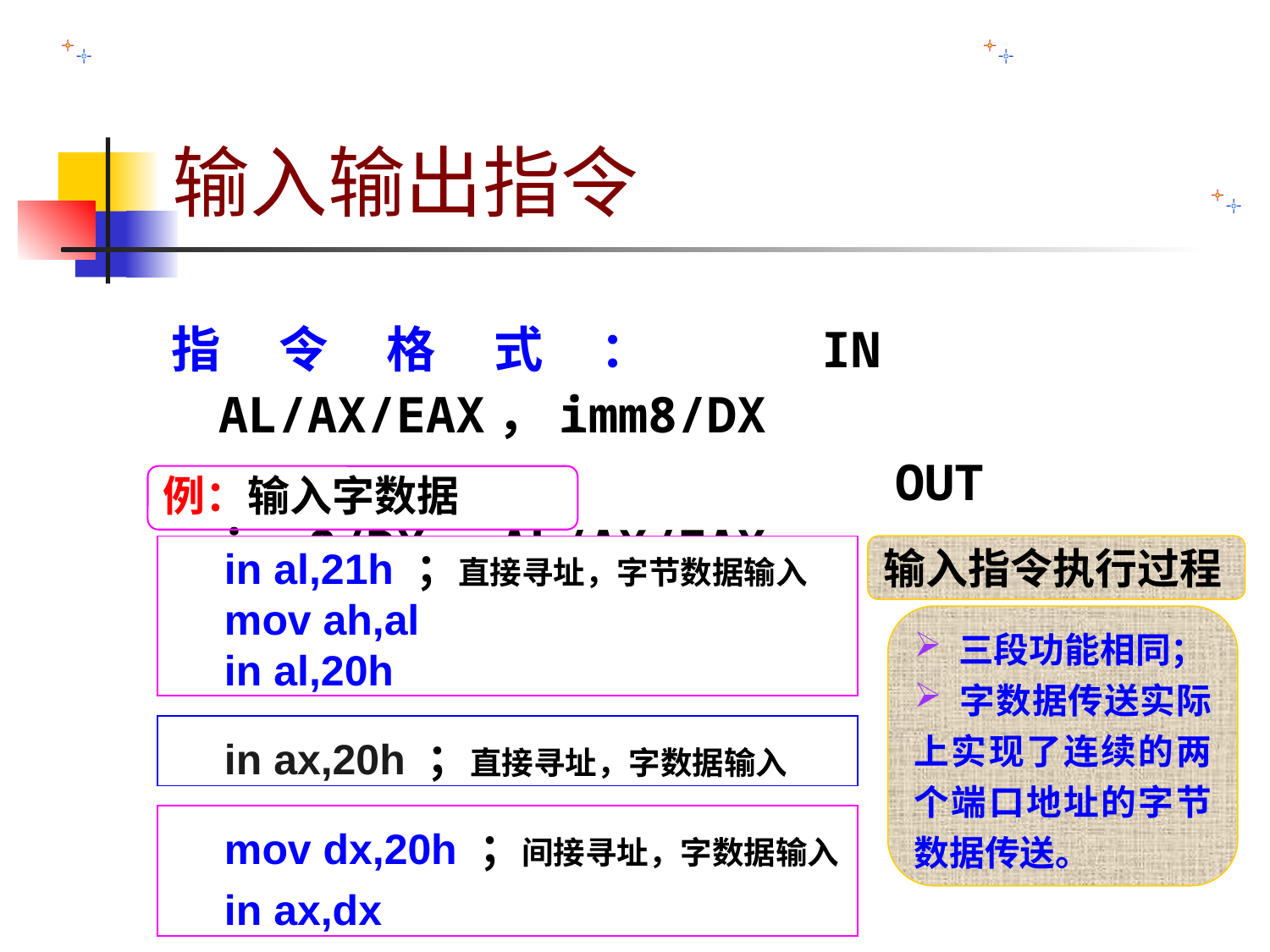

输入输出指令
指令格式：	IN   AL/AX/EAX，imm8/DX
          OUT  imm8/DX，AL/AX/EAX
例：输入字数据
in al,21h ；直接寻址，字节数据输入
mov ah,al
in al,20h
输入指令执行过程
 三段功能相同；
 字数据传送实际上实现了连续的两个端口地址的字节数据传送。
in ax,20h ；直接寻址，字数据输入
mov dx,20h ；间接寻址，字数据输入
in ax,dx